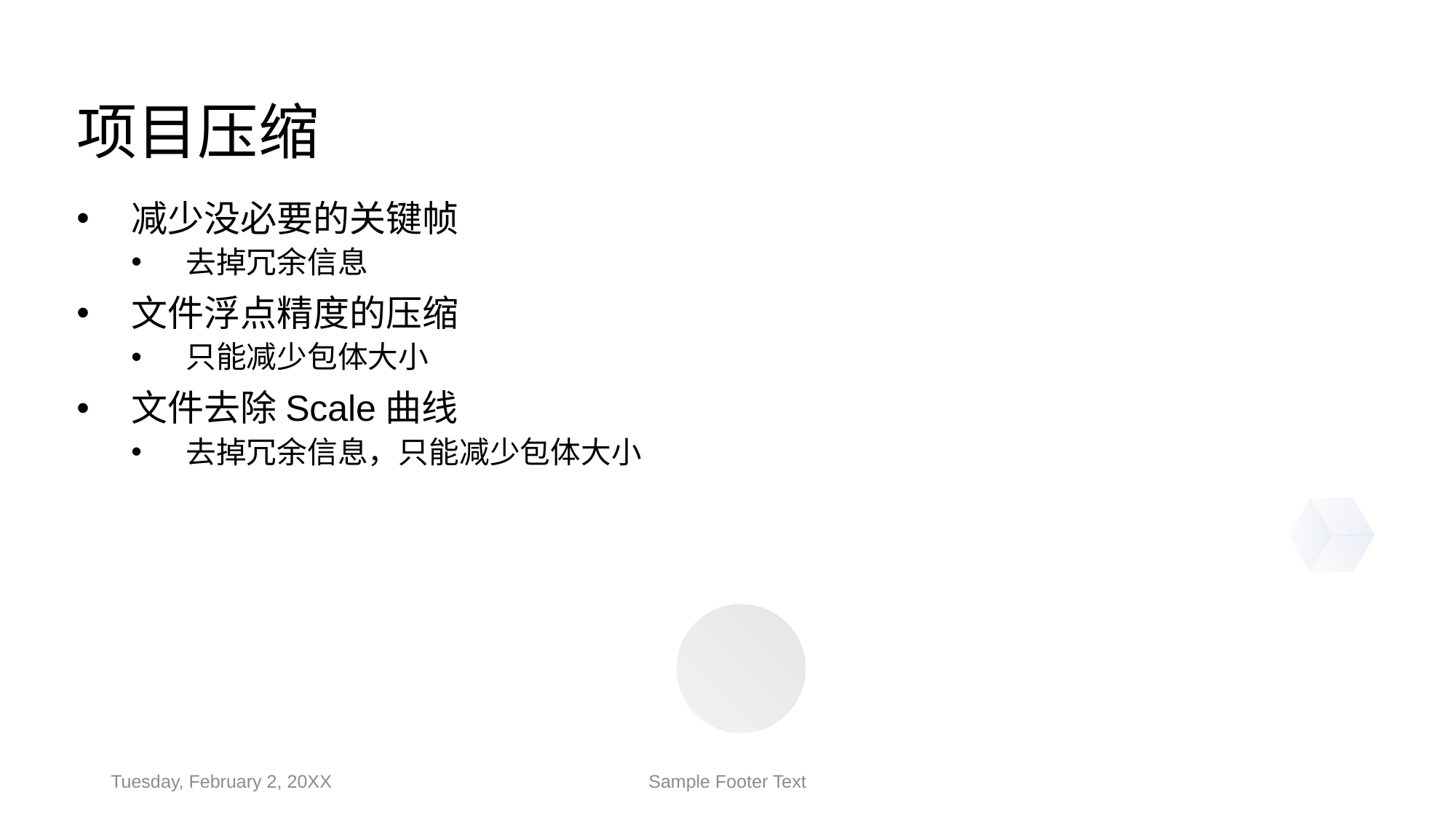

# 项目压缩
减少没必要的关键帧
去掉冗余信息
文件浮点精度的压缩
只能减少包体大小
文件去除Scale曲线
去掉冗余信息，只能减少包体大小

Tuesday, February 2, 20XX
Sample Footer Text
6